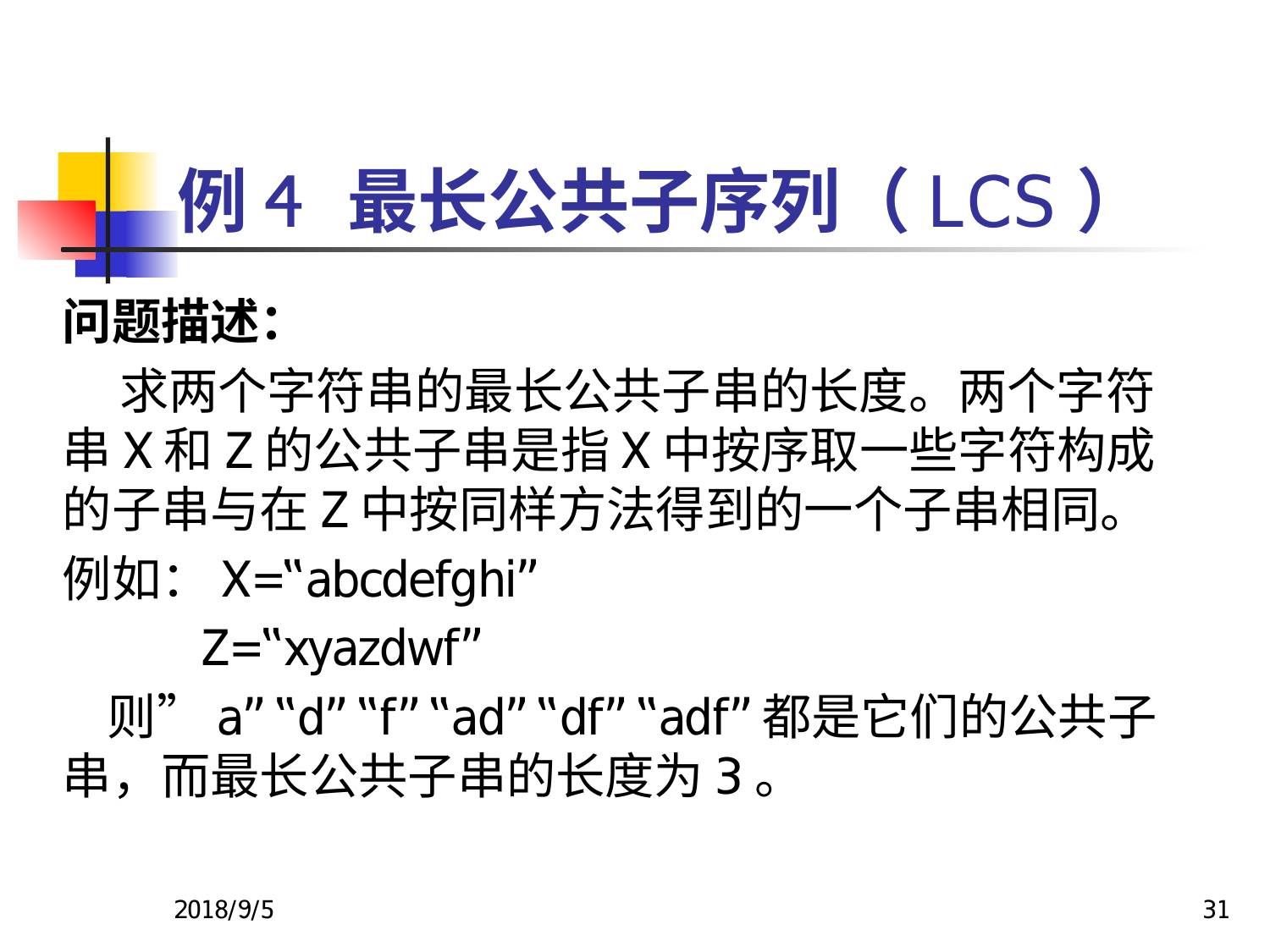

# 例4 最长公共子序列（LCS）
问题描述：
    求两个字符串的最长公共子串的长度。两个字符串X和Z的公共子串是指X中按序取一些字符构成的子串与在Z中按同样方法得到的一个子串相同。
例如：X=“abcdefghi”
         Z=“xyazdwf”
   则”a” “d” “f” “ad” “df” “adf”都是它们的公共子串，而最长公共子串的长度为3。

2018/9/5
31